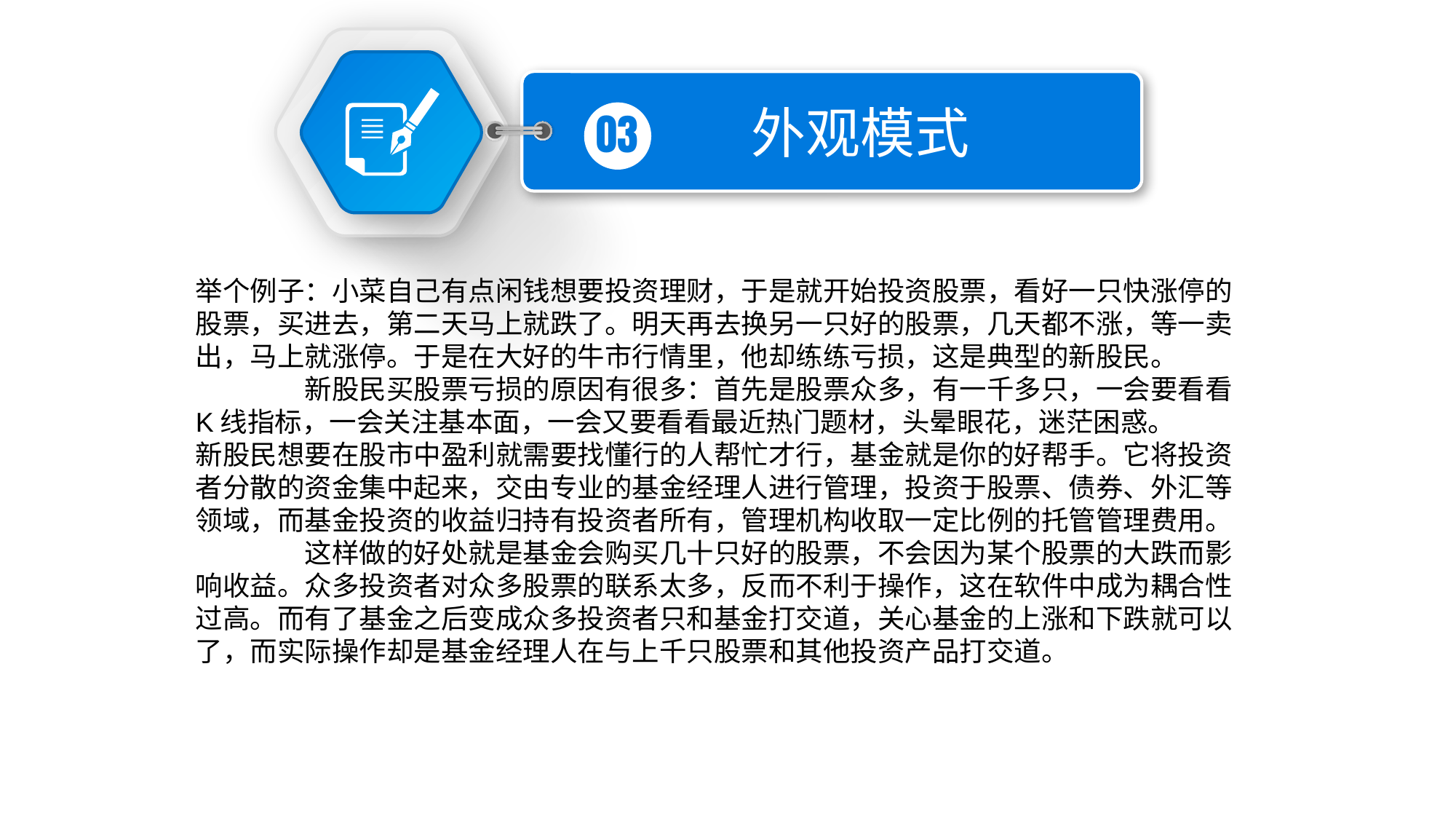

外观模式

03

举个例子：小菜自己有点闲钱想要投资理财，于是就开始投资股票，看好一只快涨停的股票，买进去，第二天马上就跌了。明天再去换另一只好的股票，几天都不涨，等一卖出，马上就涨停。于是在大好的牛市行情里，他却练练亏损，这是典型的新股民。
	新股民买股票亏损的原因有很多：首先是股票众多，有一千多只，一会要看看K线指标，一会关注基本面，一会又要看看最近热门题材，头晕眼花，迷茫困惑。
新股民想要在股市中盈利就需要找懂行的人帮忙才行，基金就是你的好帮手。它将投资者分散的资金集中起来，交由专业的基金经理人进行管理，投资于股票、债券、外汇等领域，而基金投资的收益归持有投资者所有，管理机构收取一定比例的托管管理费用。
	这样做的好处就是基金会购买几十只好的股票，不会因为某个股票的大跌而影响收益。众多投资者对众多股票的联系太多，反而不利于操作，这在软件中成为耦合性过高。而有了基金之后变成众多投资者只和基金打交道，关心基金的上涨和下跌就可以了，而实际操作却是基金经理人在与上千只股票和其他投资产品打交道。